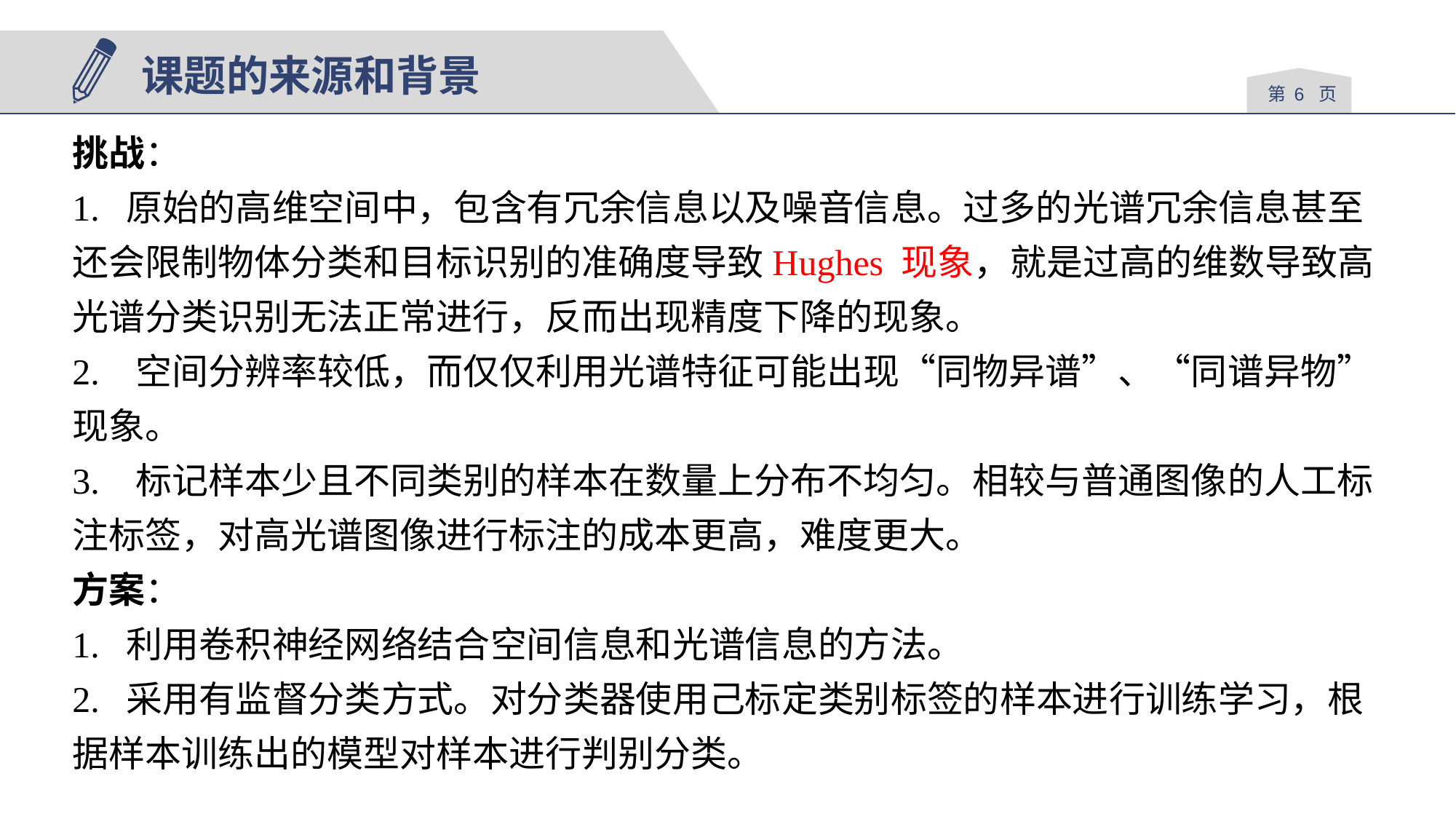

课题的来源和背景

第 6  页
挑战：
1.  原始的高维空间中，包含有冗余信息以及噪音信息。过多的光谱冗余信息甚至还会限制物体分类和目标识别的准确度导致Hughes 现象，就是过高的维数导致高光谱分类识别无法正常进行，反而出现精度下降的现象。
2.   空间分辨率较低，而仅仅利用光谱特征可能出现“同物异谱”、“同谱异物”现象。
3.   标记样本少且不同类别的样本在数量上分布不均匀。相较与普通图像的人工标注标签，对高光谱图像进行标注的成本更高，难度更大。
方案：
1.  利用卷积神经网络结合空间信息和光谱信息的方法。
2.  采用有监督分类方式。对分类器使用己标定类别标签的样本进行训练学习，根据样本训练出的模型对样本进行判别分类。